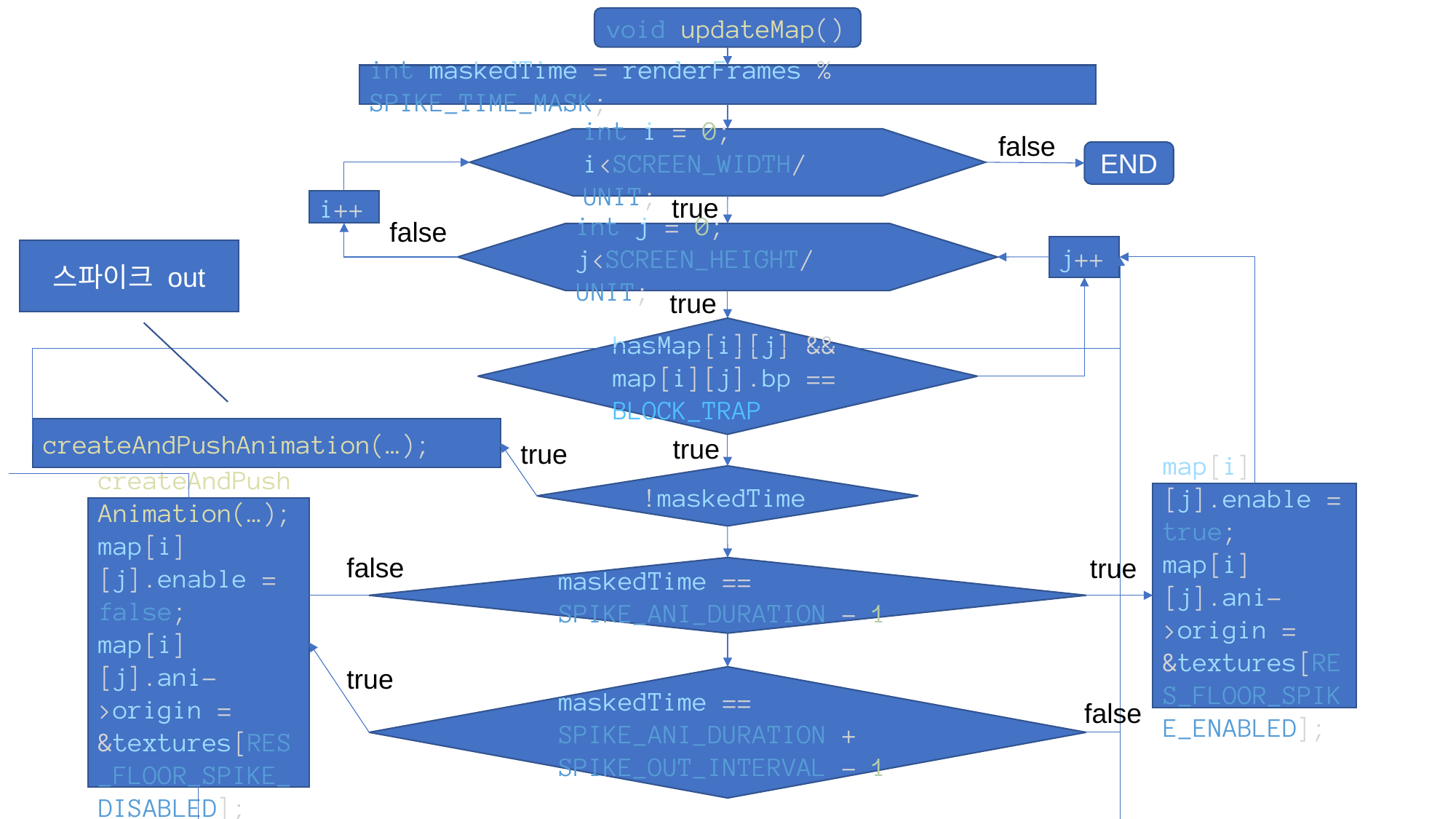

void updateMap()
int maskedTime = renderFrames % SPIKE_TIME_MASK;
false
int i = 0;
i<SCREEN_WIDTH/UNIT;
END
true
i++
false
int j = 0;
j<SCREEN_HEIGHT/UNIT;
j++
스파이크 out
true
hasMap[i][j] && map[i][j].bp == BLOCK_TRAP
createAndPushAnimation(…);
true
true
!maskedTime
map[i][j].enable = true;
map[i][j].ani->origin = &textures[RES_FLOOR_SPIKE_ENABLED];
createAndPushAnimation(…);
map[i][j].enable = false;
map[i][j].ani->origin = &textures[RES_FLOOR_SPIKE_DISABLED];
false
true
maskedTime == SPIKE_ANI_DURATION - 1
true
maskedTime == SPIKE_ANI_DURATION + SPIKE_OUT_INTERVAL - 1
false